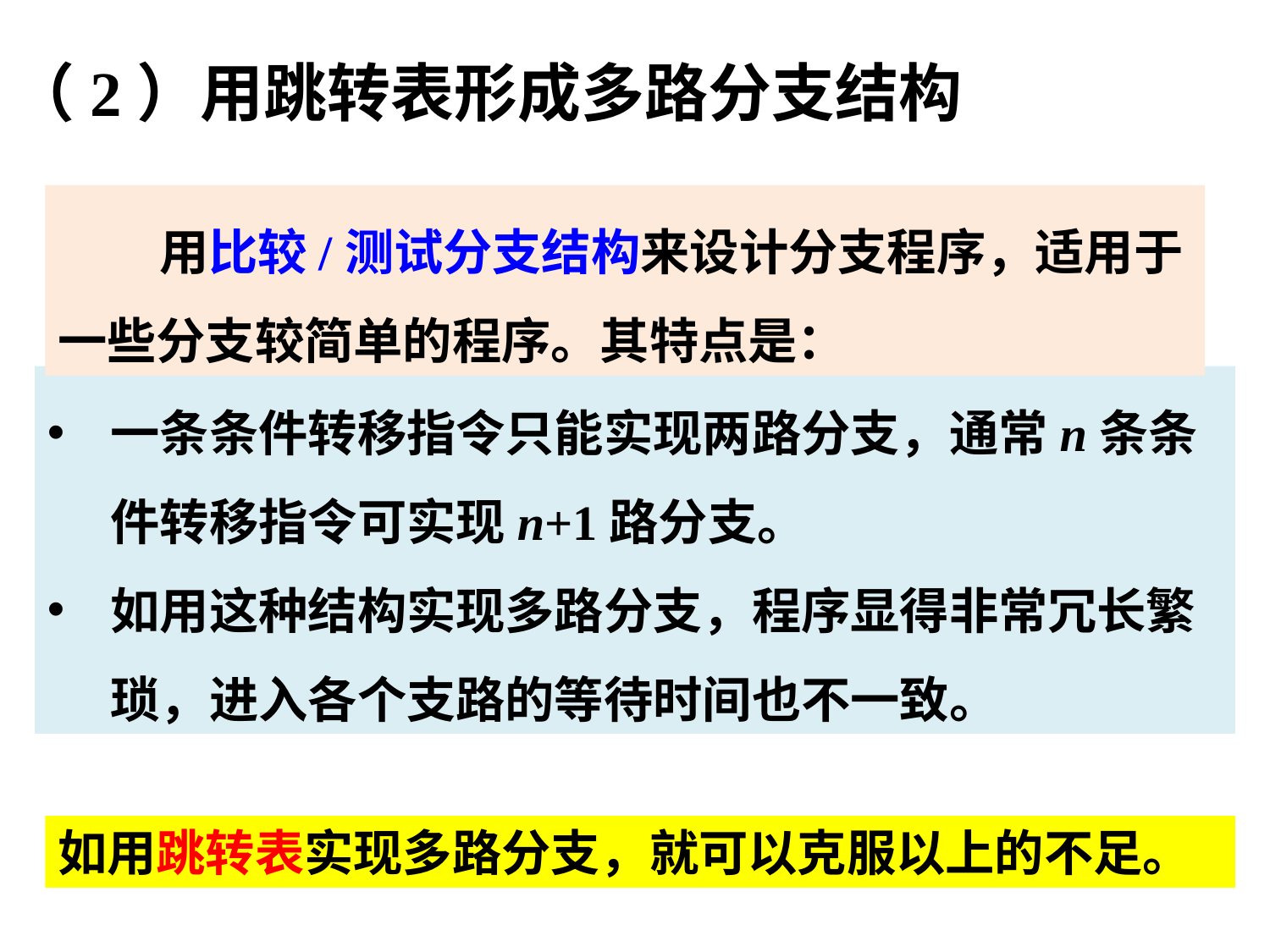

（2）用跳转表形成多路分支结构
        用比较/测试分支结构来设计分支程序，适用于一些分支较简单的程序。其特点是：
一条条件转移指令只能实现两路分支，通常n条条件转移指令可实现n+1路分支。
如用这种结构实现多路分支，程序显得非常冗长繁琐，进入各个支路的等待时间也不一致。
如用跳转表实现多路分支，就可以克服以上的不足。
83